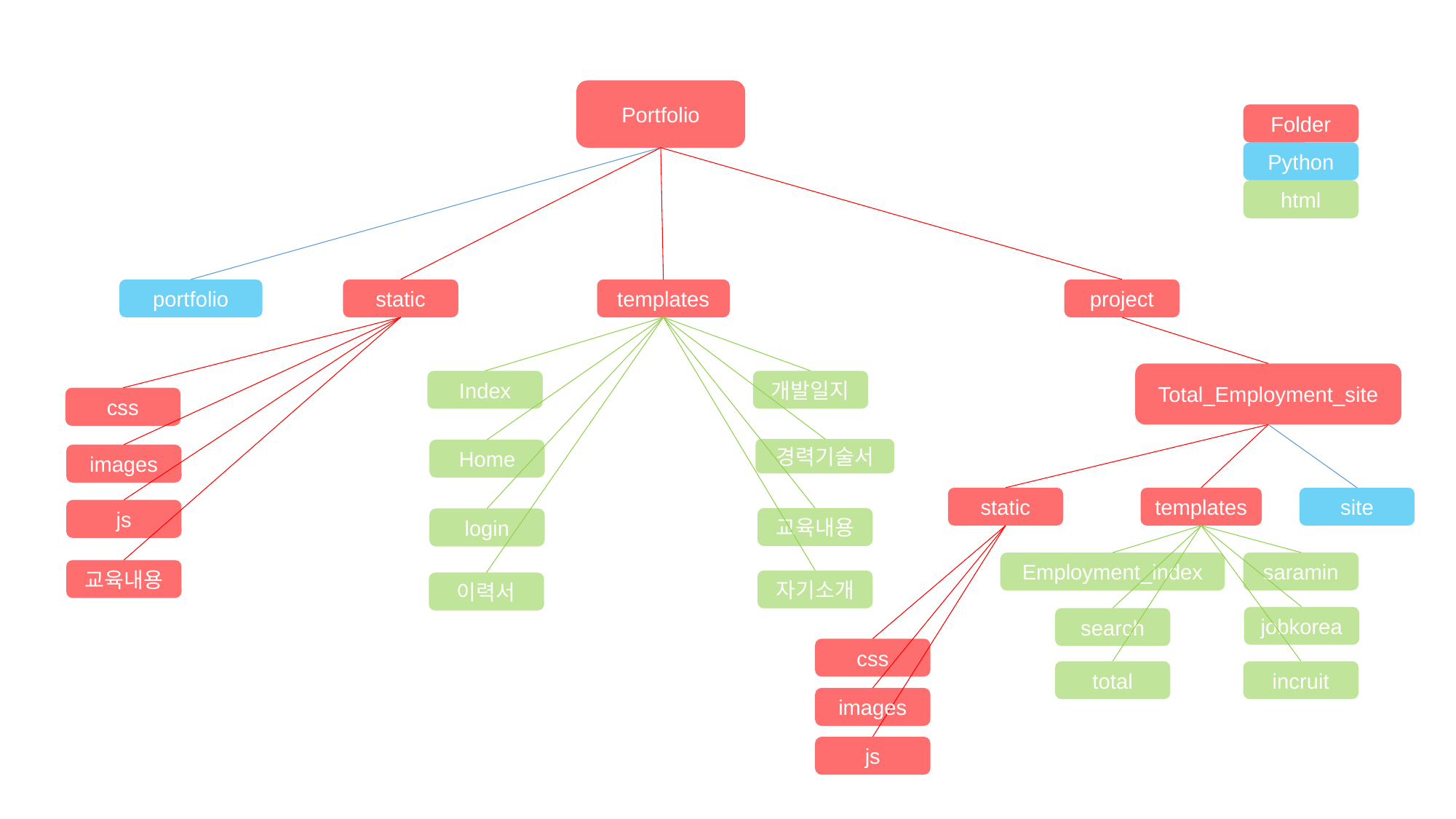

Portfolio
Folder
Python
html
portfolio
static
templates
project
Total_Employment_site
Index
개발일지
css
경력기술서
Home
images
static
templates
site
js
교육내용
login
saramin
Employment_index
교육내용
자기소개
이력서
jobkorea
search
css
total
incruit
images
js